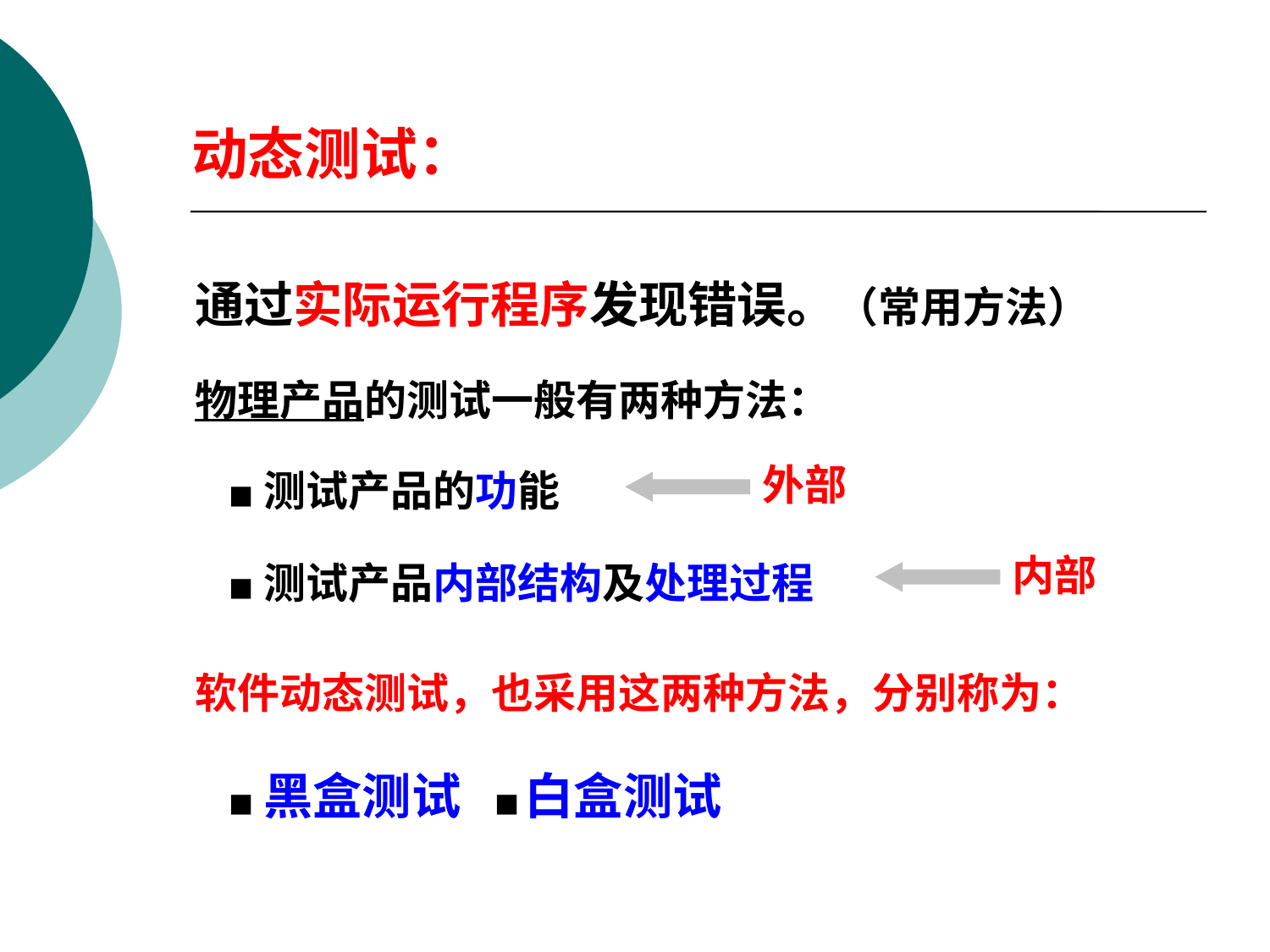

动态测试：
通过实际运行程序发现错误。（常用方法）
物理产品的测试一般有两种方法：
       ■ 测试产品的功能
       ■ 测试产品内部结构及处理过程
外部

内部

软件动态测试，也采用这两种方法，分别称为：
       ■ 黑盒测试       ■ 白盒测试